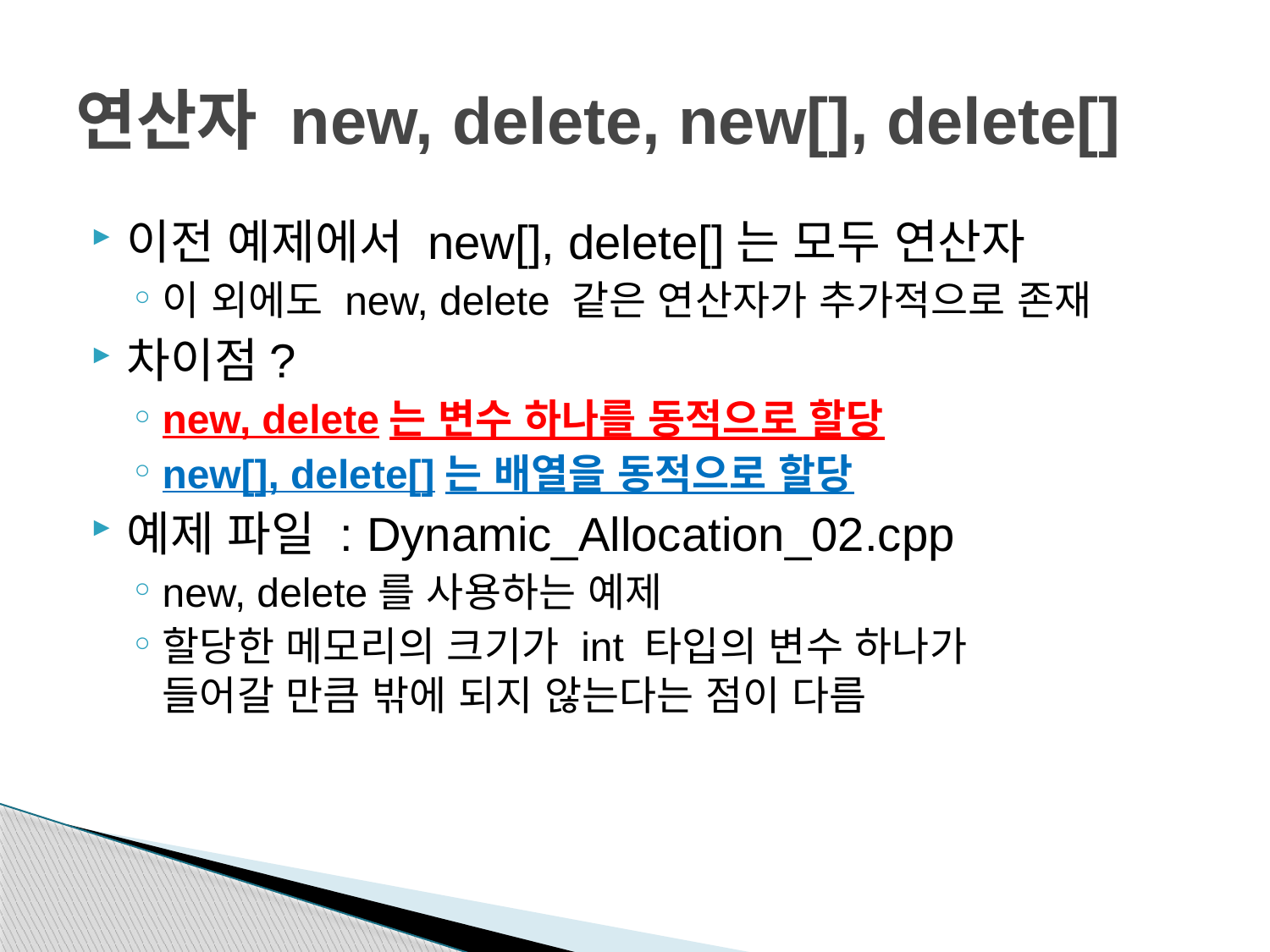

# 연산자 new, delete, new[], delete[]
이전 예제에서 new[], delete[]는 모두 연산자
이 외에도 new, delete 같은 연산자가 추가적으로 존재
차이점?
new, delete는 변수 하나를 동적으로 할당
new[], delete[]는 배열을 동적으로 할당
예제 파일 : Dynamic_Allocation_02.cpp
new, delete를 사용하는 예제
할당한 메모리의 크기가 int 타입의 변수 하나가
들어갈 만큼 밖에 되지 않는다는 점이 다름